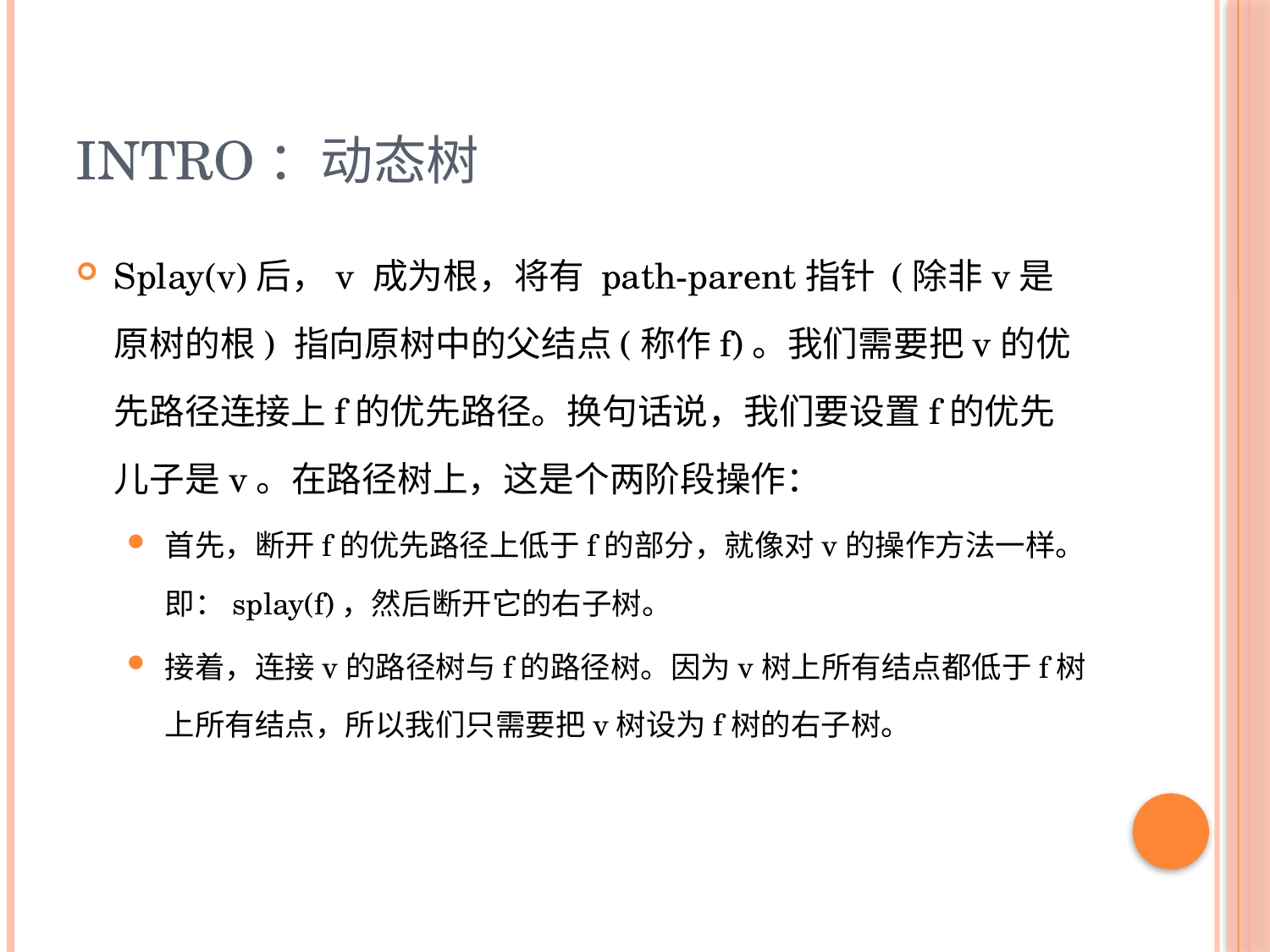

# Intro：动态树
Splay(v)后，v 成为根，将有 path-parent指针 (除非v是原树的根) 指向原树中的父结点(称作f)。我们需要把v的优先路径连接上f的优先路径。换句话说，我们要设置f的优先儿子是v。在路径树上，这是个两阶段操作：
首先，断开f的优先路径上低于f的部分，就像对v的操作方法一样。即：splay(f)，然后断开它的右子树。
接着，连接v的路径树与f的路径树。因为v树上所有结点都低于f树上所有结点，所以我们只需要把v树设为f树的右子树。